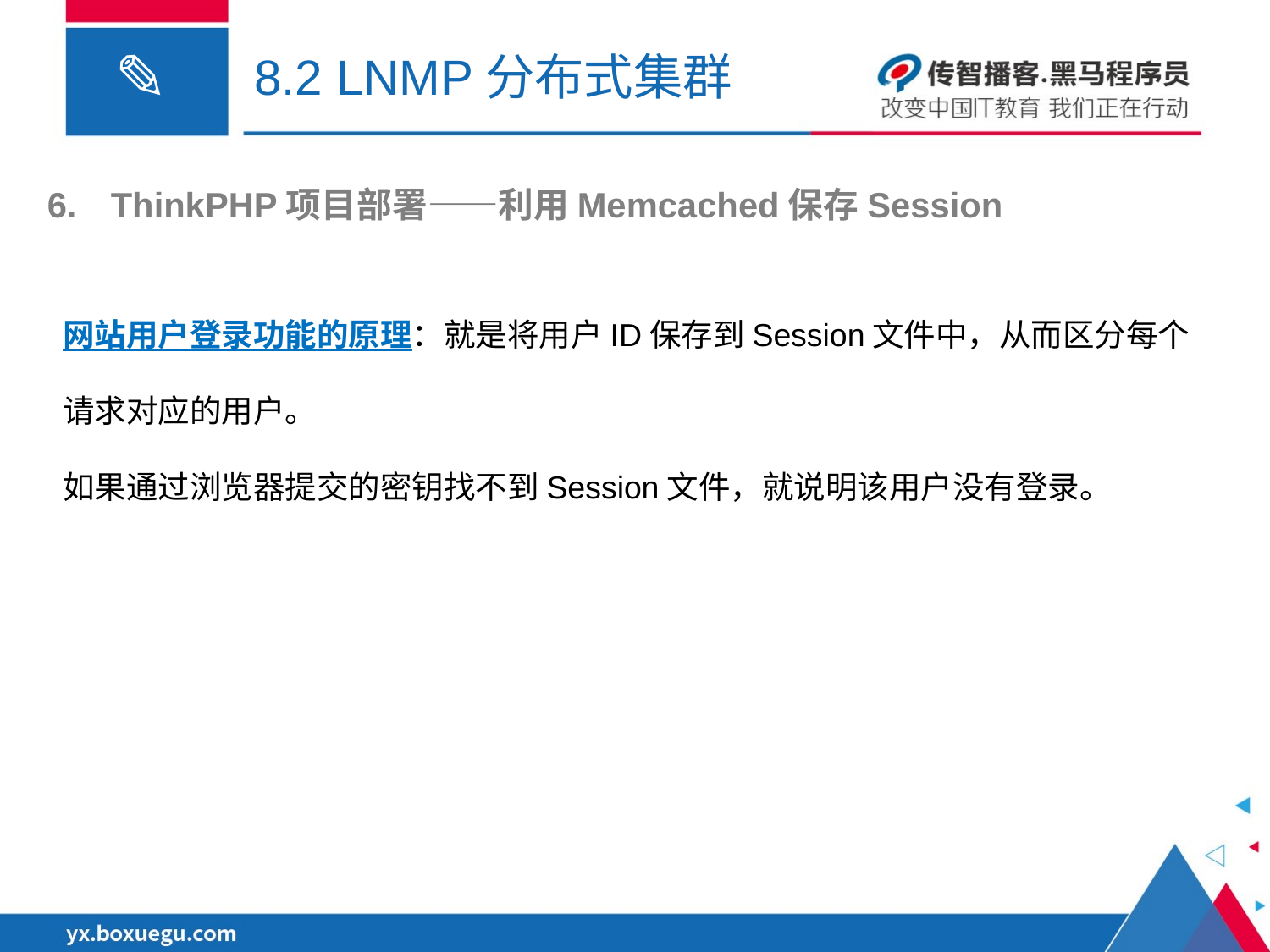

# 8.2 LNMP分布式集群
ThinkPHP项目部署——利用Memcached保存Session
网站用户登录功能的原理：就是将用户ID保存到Session文件中，从而区分每个请求对应的用户。
如果通过浏览器提交的密钥找不到Session文件，就说明该用户没有登录。